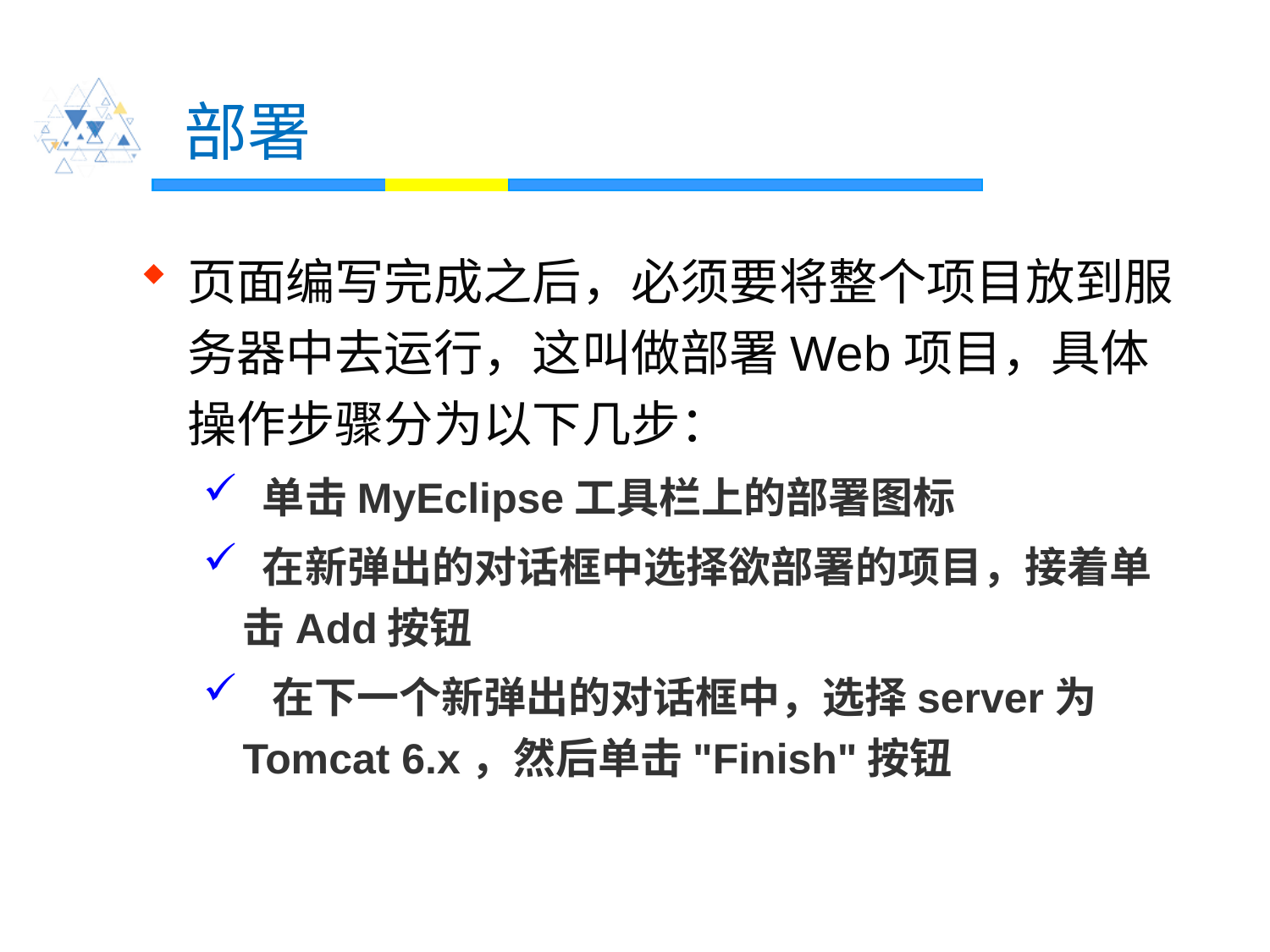

# 部署
页面编写完成之后，必须要将整个项目放到服务器中去运行，这叫做部署Web项目，具体操作步骤分为以下几步：
 单击MyEclipse工具栏上的部署图标
 在新弹出的对话框中选择欲部署的项目，接着单击Add按钮
  在下一个新弹出的对话框中，选择server为Tomcat 6.x，然后单击"Finish"按钮